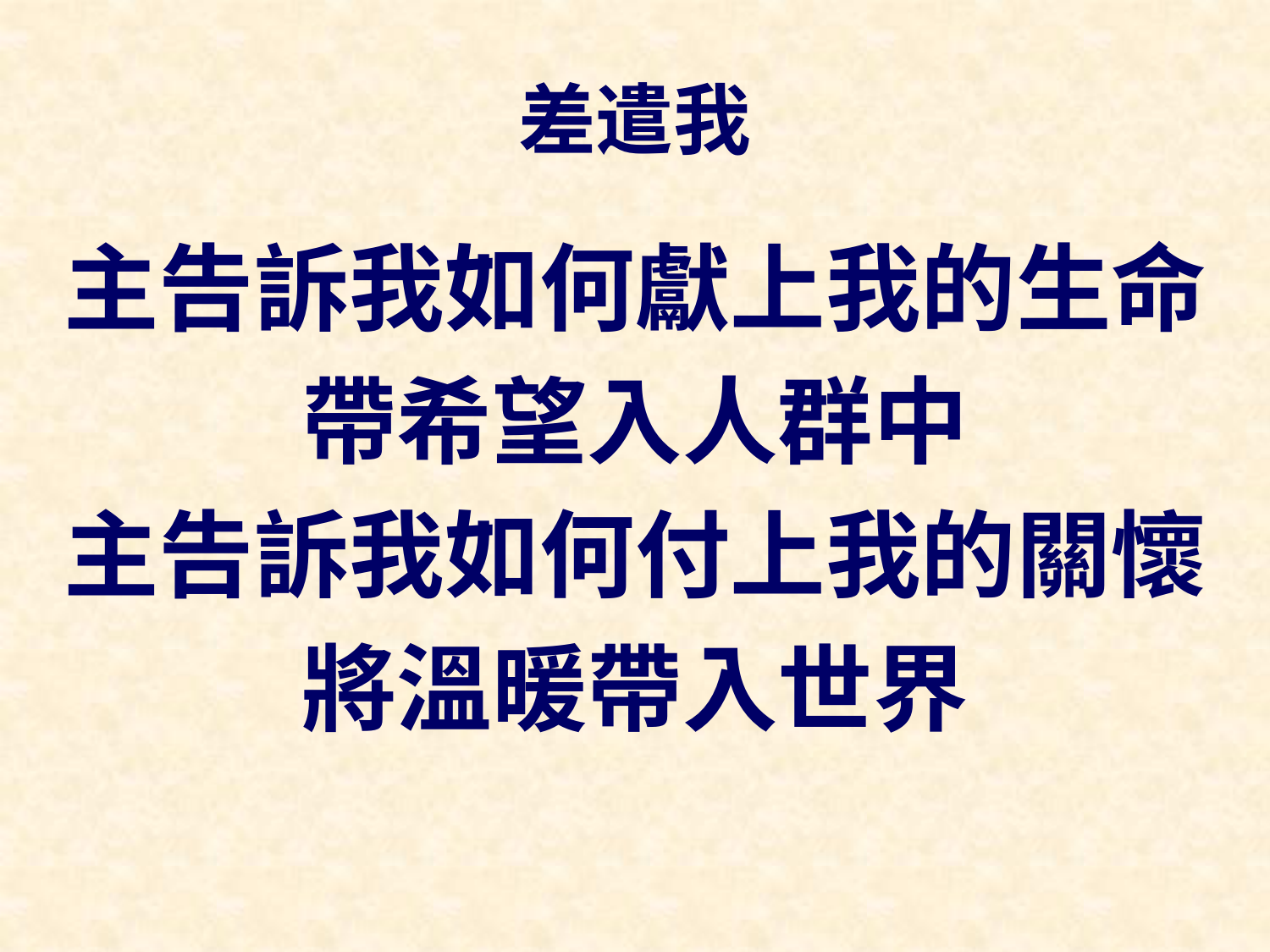

# 差遣我
主告訴我如何獻上我的生命
帶希望入人群中
主告訴我如何付上我的關懷
將溫暖帶入世界